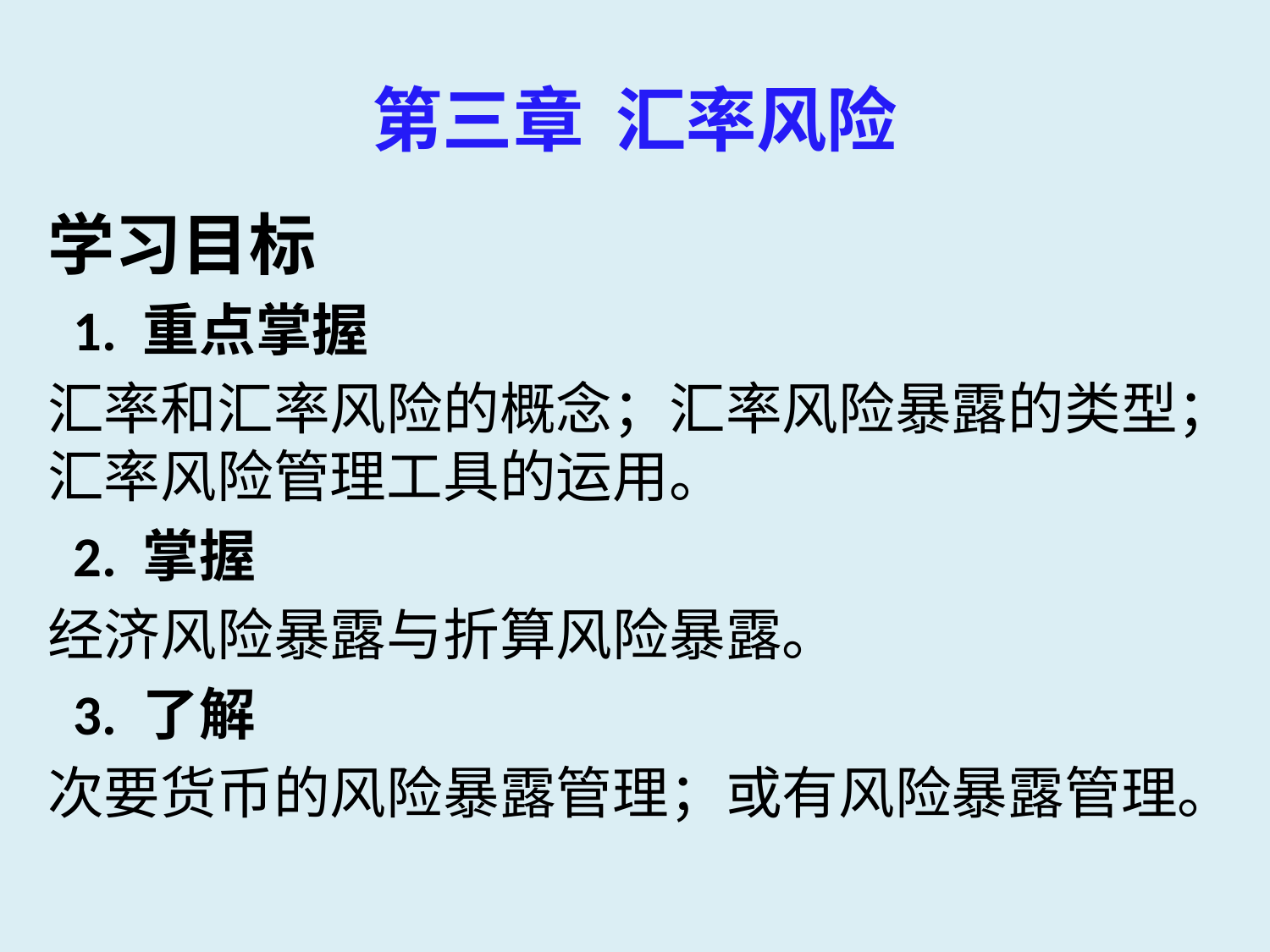

# 第三章  汇率风险
学习目标
  1. 重点掌握
汇率和汇率风险的概念；汇率风险暴露的类型；汇率风险管理工具的运用。
  2. 掌握
经济风险暴露与折算风险暴露。
  3. 了解
次要货币的风险暴露管理；或有风险暴露管理。